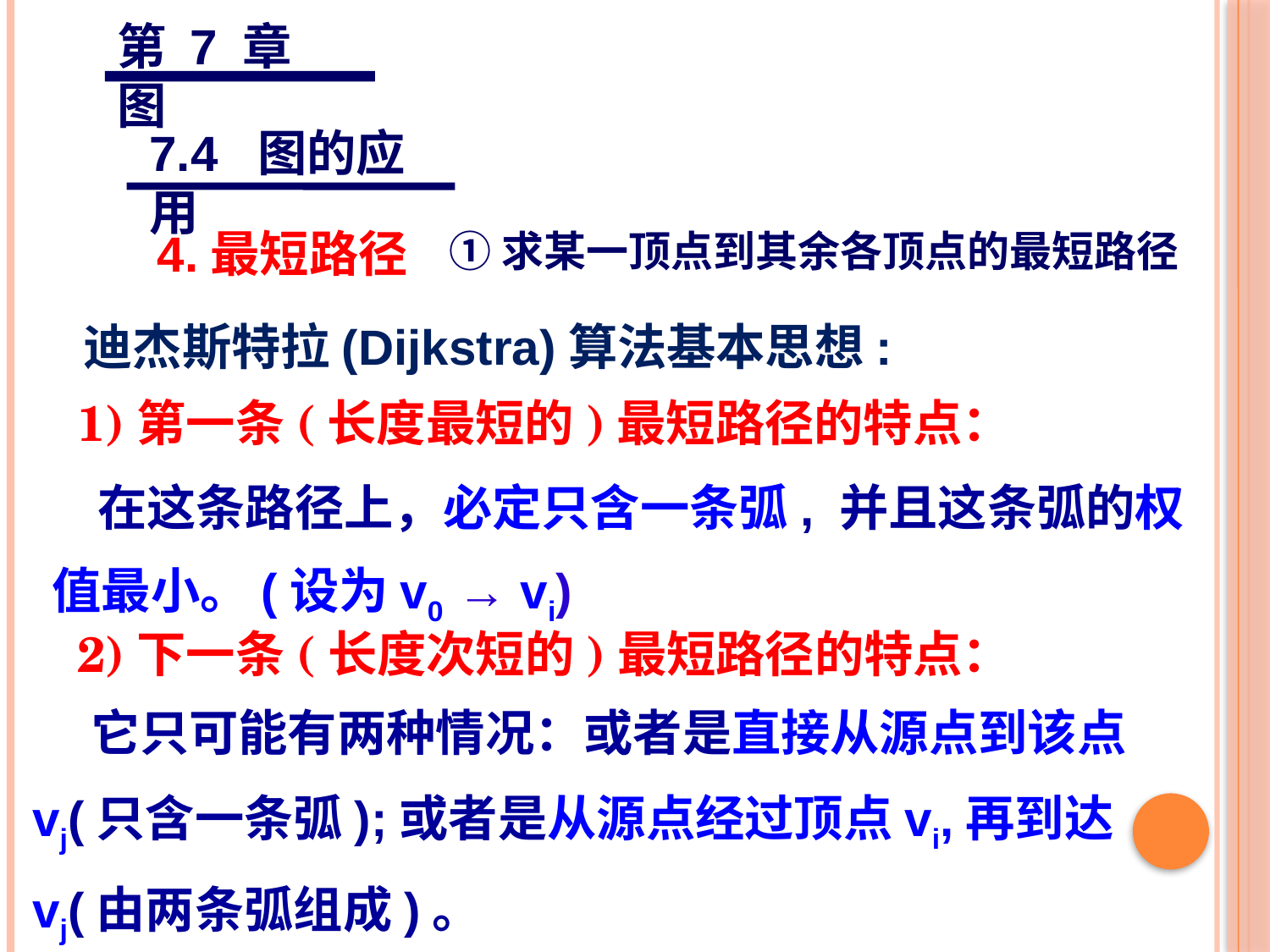

第 7 章  图

7.4  图的应用

4.最短路径
①求某一顶点到其余各顶点的最短路径
迪杰斯特拉(Dijkstra)算法基本思想:
# 1)第一条(长度最短的)最短路径的特点：
   在这条路径上，必定只含一条弧, 并且这条弧的权值最小。(设为v0 → vi)
2)下一条(长度次短的)最短路径的特点：
   它只可能有两种情况：或者是直接从源点到该点vj(只含一条弧);或者是从源点经过顶点vi,再到达vj(由两条弧组成)。